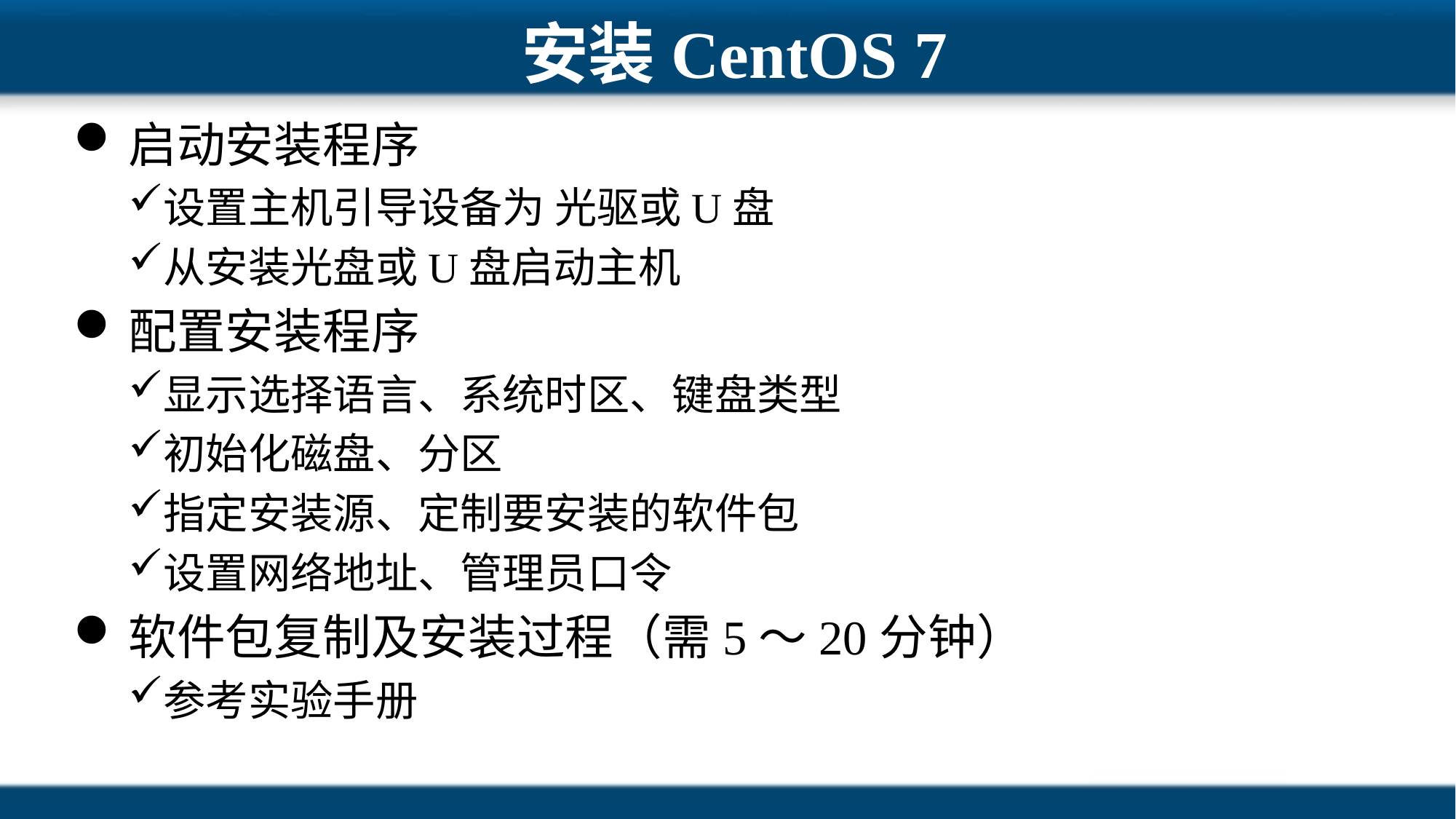

# 安装CentOS 7
启动安装程序
设置主机引导设备为 光驱或U盘
从安装光盘或U盘启动主机
配置安装程序
显示选择语言、系统时区、键盘类型
初始化磁盘、分区
指定安装源、定制要安装的软件包
设置网络地址、管理员口令
软件包复制及安装过程（需5～20分钟）
参考实验手册